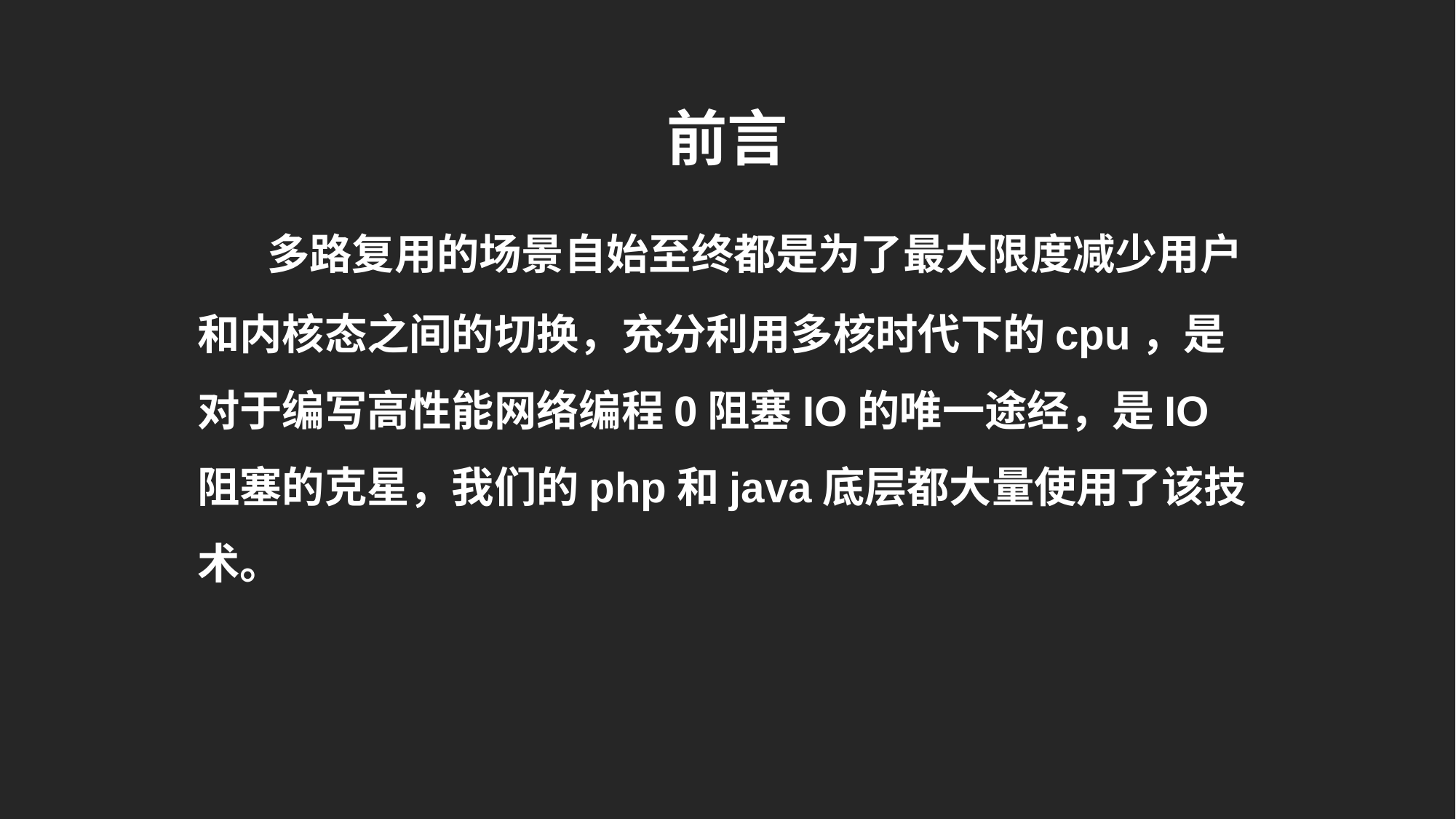

前言
    多路复用的场景自始至终都是为了最大限度减少用户和内核态之间的切换，充分利用多核时代下的cpu，是对于编写高性能网络编程0阻塞IO的唯一途经，是IO阻塞的克星，我们的php和java底层都大量使用了该技术。